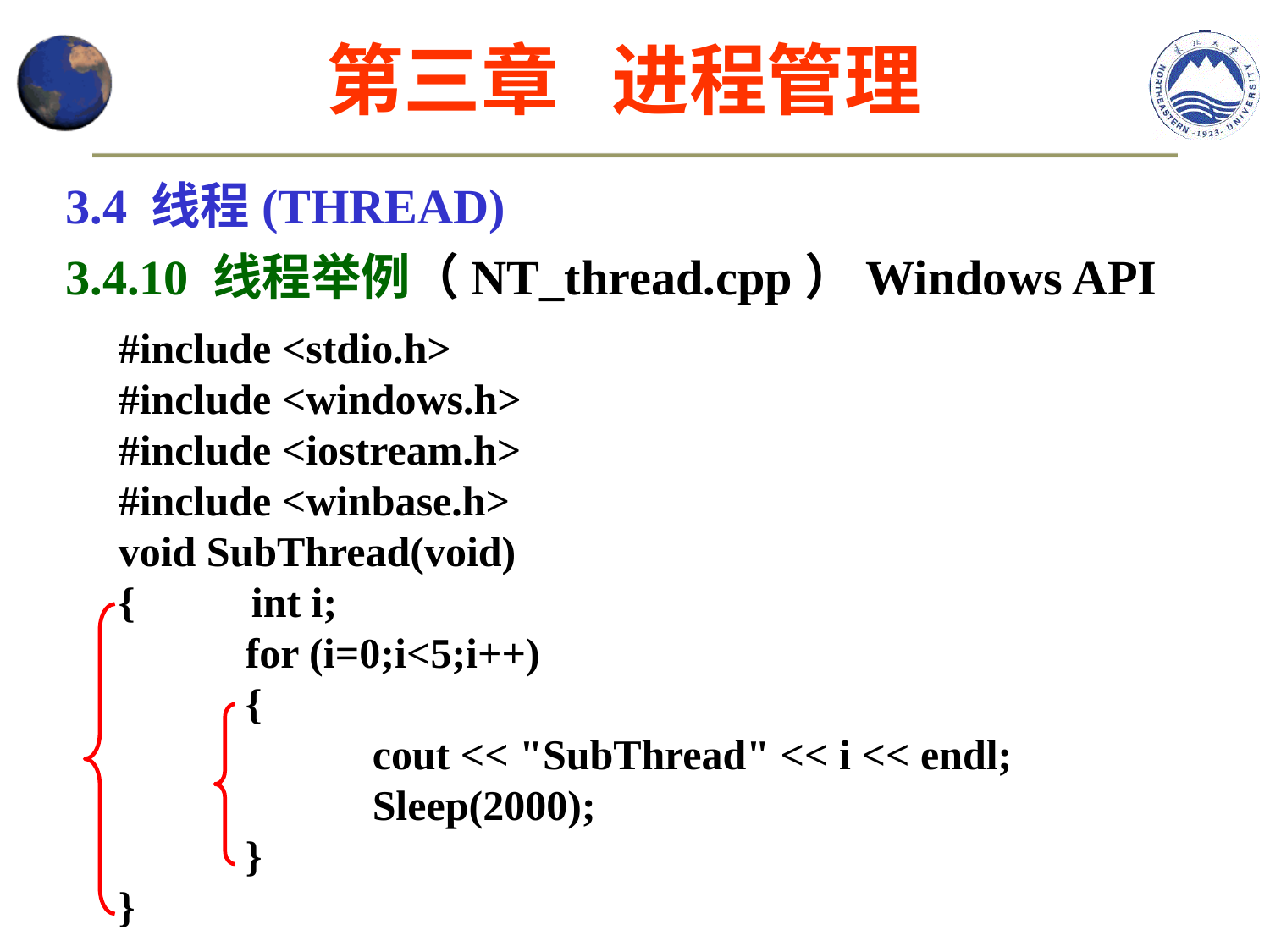

第三章   进程管理
3.4 线程(THREAD)
3.4.10 线程举例（NT_thread.cpp）Windows API
#include <stdio.h>
#include <windows.h>
#include <iostream.h>
#include <winbase.h>
void SubThread(void)
{           int i;
	for (i=0;i<5;i++)
	{
		cout << "SubThread" << i << endl;
		Sleep(2000);
	}
}